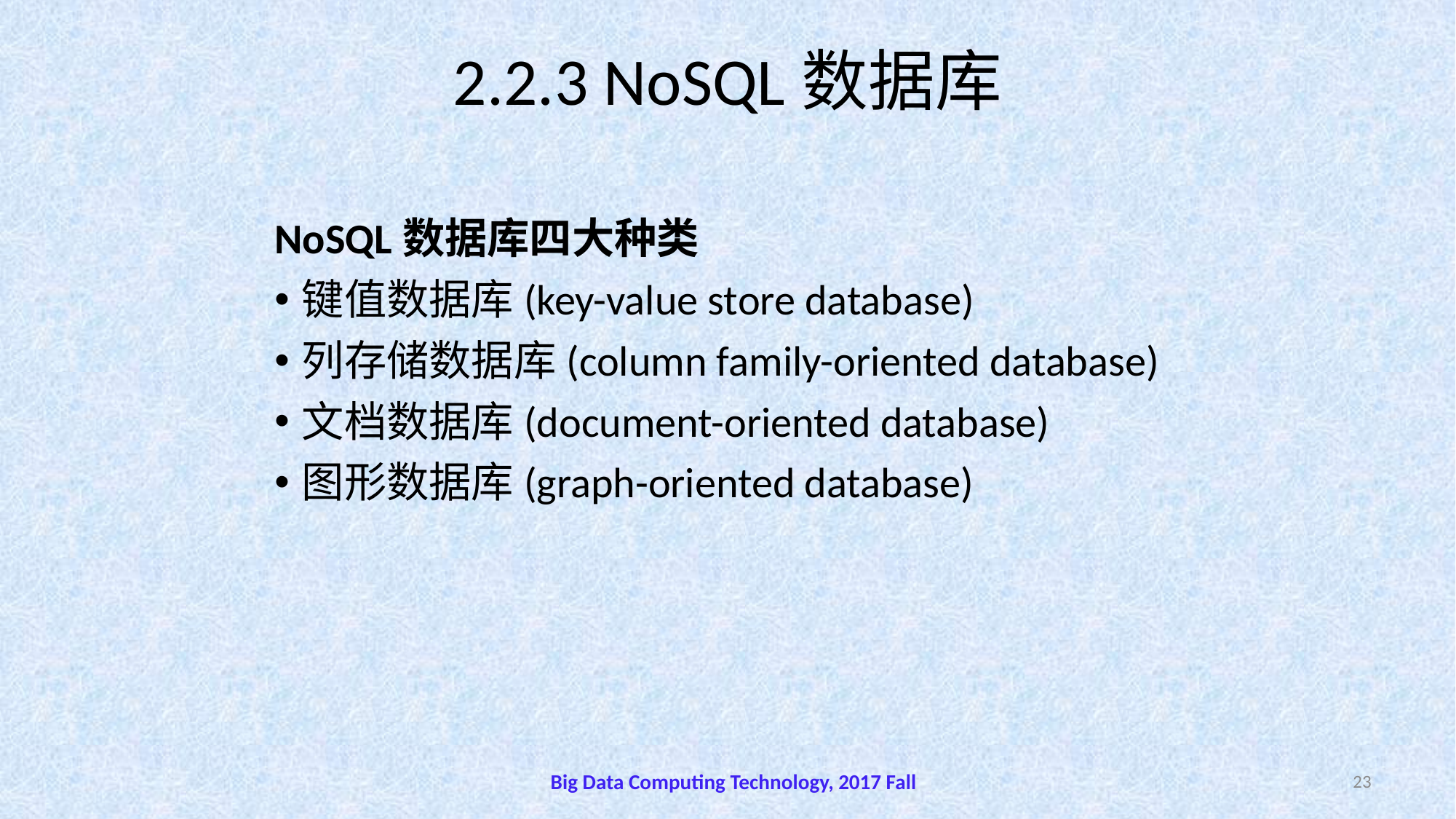

# 2.2.3 NoSQL数据库
NoSQL数据库四大种类
键值数据库(key-value store database)
列存储数据库(column family-oriented database)
文档数据库(document-oriented database)
图形数据库(graph-oriented database)
Big Data Computing Technology, 2017 Fall
23